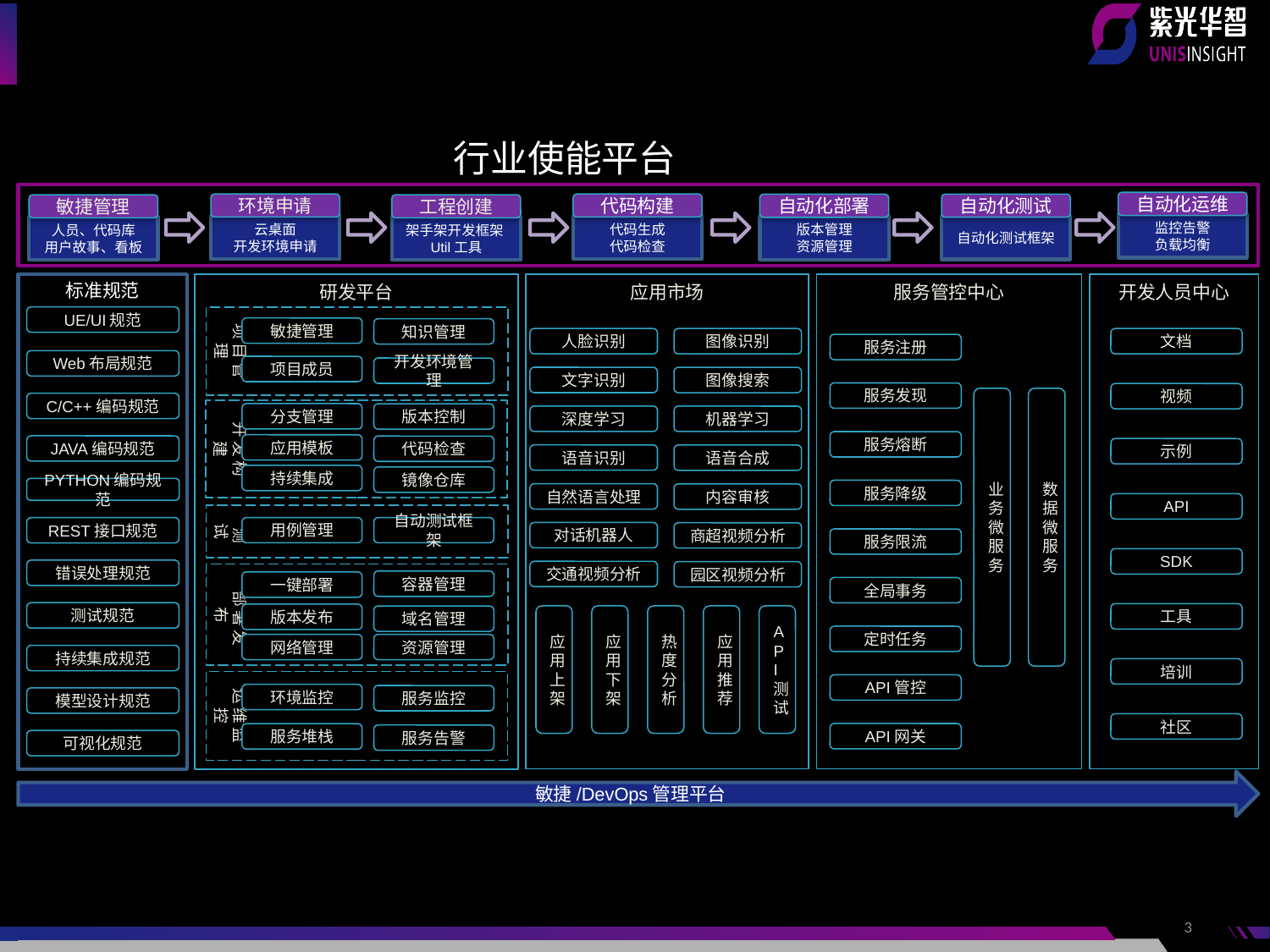

行业使能平台

自动化运维
环境申请
代码构建
自动化测试
自动化部署
敏捷管理
工程创建

监控告警
负载均衡
云桌面
开发环境申请
代码生成
代码检查
自动化测试框架
版本管理
资源管理
人员、代码库
用户故事、看板
架手架开发框架Util工具
标准规范
研发平台
应用市场
服务管控中心
开发人员中心
UE/UI规范
项 目 管 理
敏捷管理
知识管理
人脸识别
图像识别
文档
服务注册
Web布局规范
项目成员
开发环境管理
文字识别
图像搜索
服务发现
视频
业务微服务
数据微服务
C/C++编码规范
开 发 构 建
分支管理
版本控制
深度学习
机器学习
服务熔断
应用模板
JAVA编码规范
代码检查
示例
语音识别
语音合成
持续集成
镜像仓库
PYTHON编码规范
服务降级
自然语言处理
内容审核
API
 测 试
REST接口规范
用例管理
自动测试框架
对话机器人
商超视频分析
服务限流
SDK
错误处理规范
交通视频分析
园区视频分析
 部 署 发 布
容器管理
一键部署
全局事务
测试规范
工具
版本发布
应用上架
应用下架
热度分析
应用推荐
API测试
域名管理
定时任务
网络管理
资源管理
持续集成规范
培训
运 维 监 控
API管控
环境监控
服务监控
模型设计规范
社区
API网关
服务堆栈
服务告警
可视化规范
敏捷/DevOps管理平台